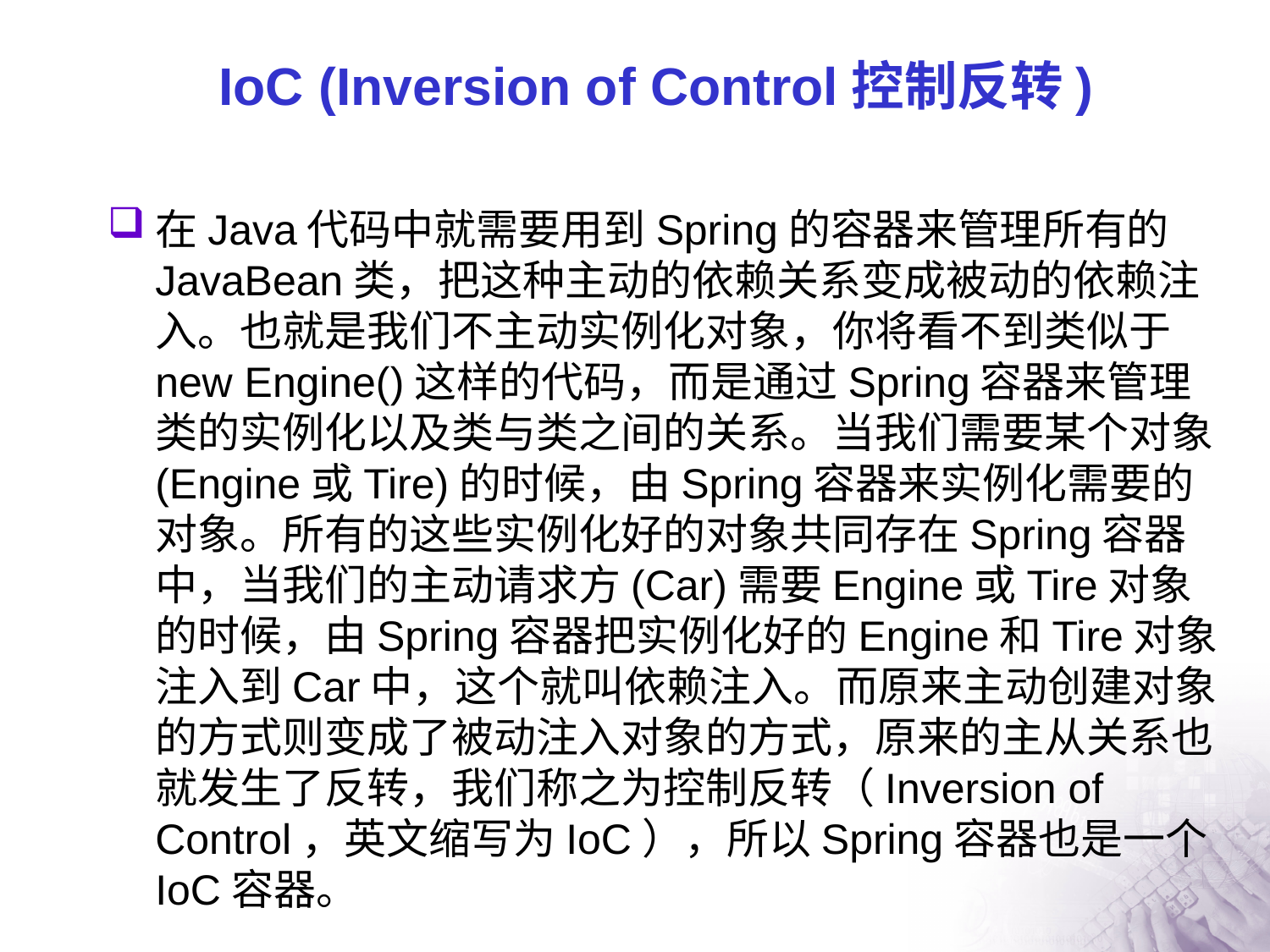

# IoC (Inversion of Control控制反转)
在Java代码中就需要用到Spring的容器来管理所有的JavaBean类，把这种主动的依赖关系变成被动的依赖注入。也就是我们不主动实例化对象，你将看不到类似于new Engine()这样的代码，而是通过Spring容器来管理类的实例化以及类与类之间的关系。当我们需要某个对象(Engine或Tire)的时候，由Spring容器来实例化需要的对象。所有的这些实例化好的对象共同存在Spring容器中，当我们的主动请求方(Car)需要Engine或Tire对象的时候，由Spring容器把实例化好的Engine和Tire对象注入到Car中，这个就叫依赖注入。而原来主动创建对象的方式则变成了被动注入对象的方式，原来的主从关系也就发生了反转，我们称之为控制反转（Inversion of Control，英文缩写为IoC），所以Spring容器也是一个IoC容器。